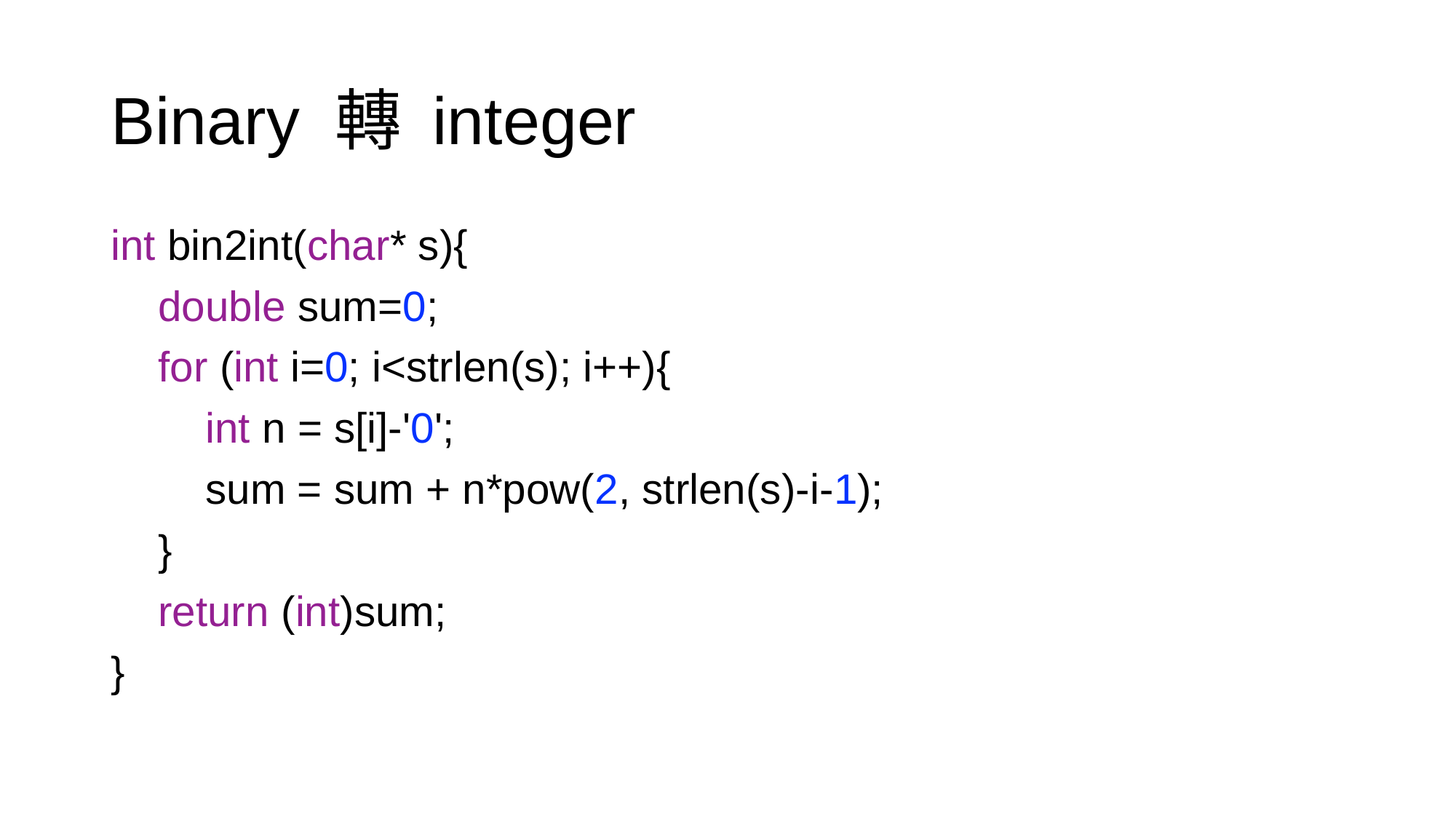

# Binary 轉 integer
int bin2int(char* s){
    double sum=0;
    for (int i=0; i<strlen(s); i++){
        int n = s[i]-'0';
        sum = sum + n*pow(2, strlen(s)-i-1);
    }
    return (int)sum;
}